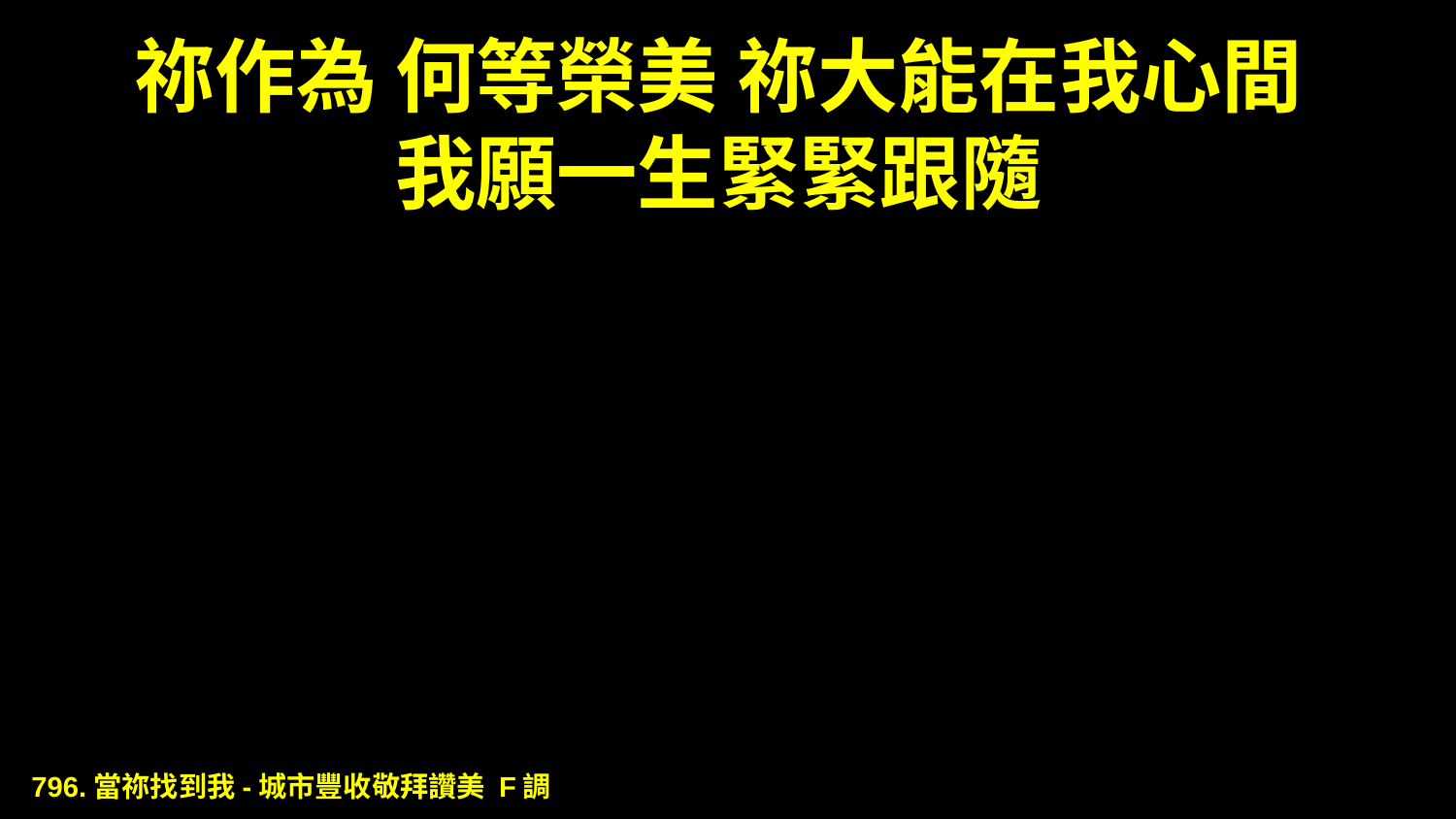

# 祢作為 何等榮美 祢大能在我心間 我願一生緊緊跟隨
796.當祢找到我-城市豐收敬拜讚美 F調